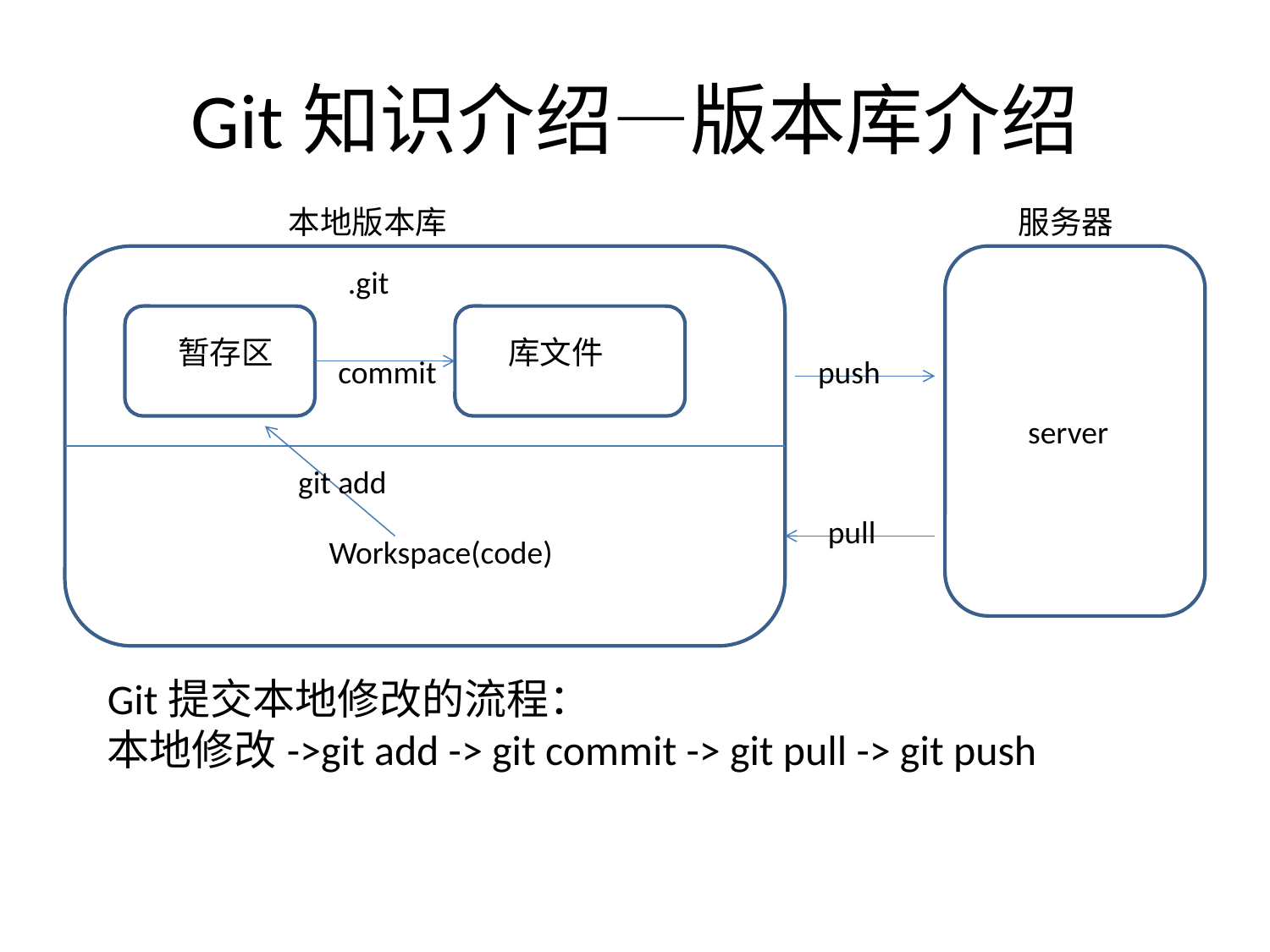

# Git知识介绍—版本库介绍
本地版本库
服务器

.git

暂存区
库文件
commit
push
server
git add
pull
Workspace(code)
Git提交本地修改的流程：
本地修改->git add -> git commit -> git pull -> git push